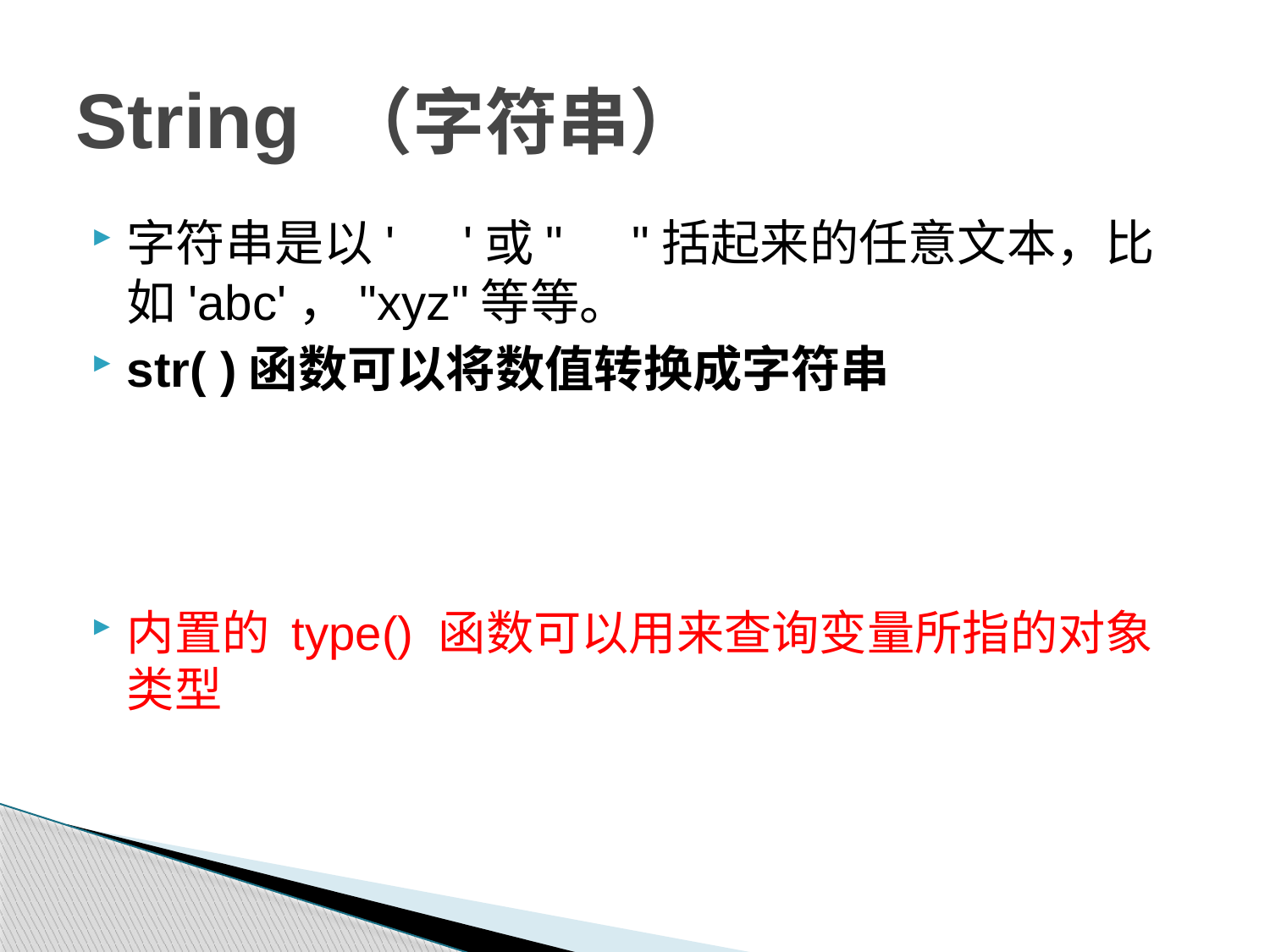

# String （字符串）
字符串是以'     '或"     "括起来的任意文本，比如'abc'，"xyz"等等。
str( )函数可以将数值转换成字符串

内置的 type() 函数可以用来查询变量所指的对象类型